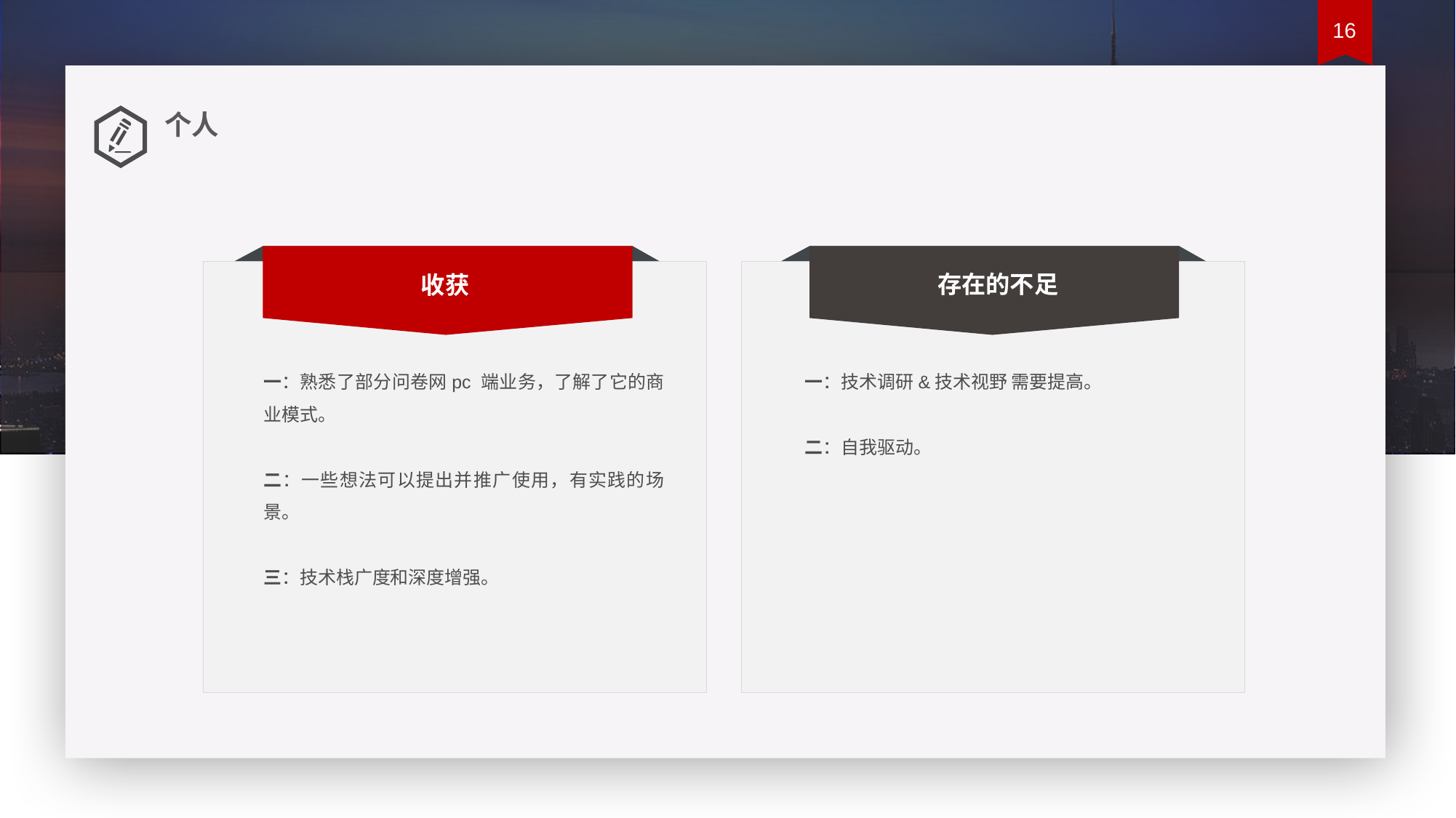

个人

收获
一：熟悉了部分问卷网pc 端业务，了解了它的商业模式。

二：一些想法可以提出并推广使用，有实践的场景。

三：技术栈广度和深度增强。

存在的不足
一：技术调研&技术视野 需要提高。

二：自我驱动。